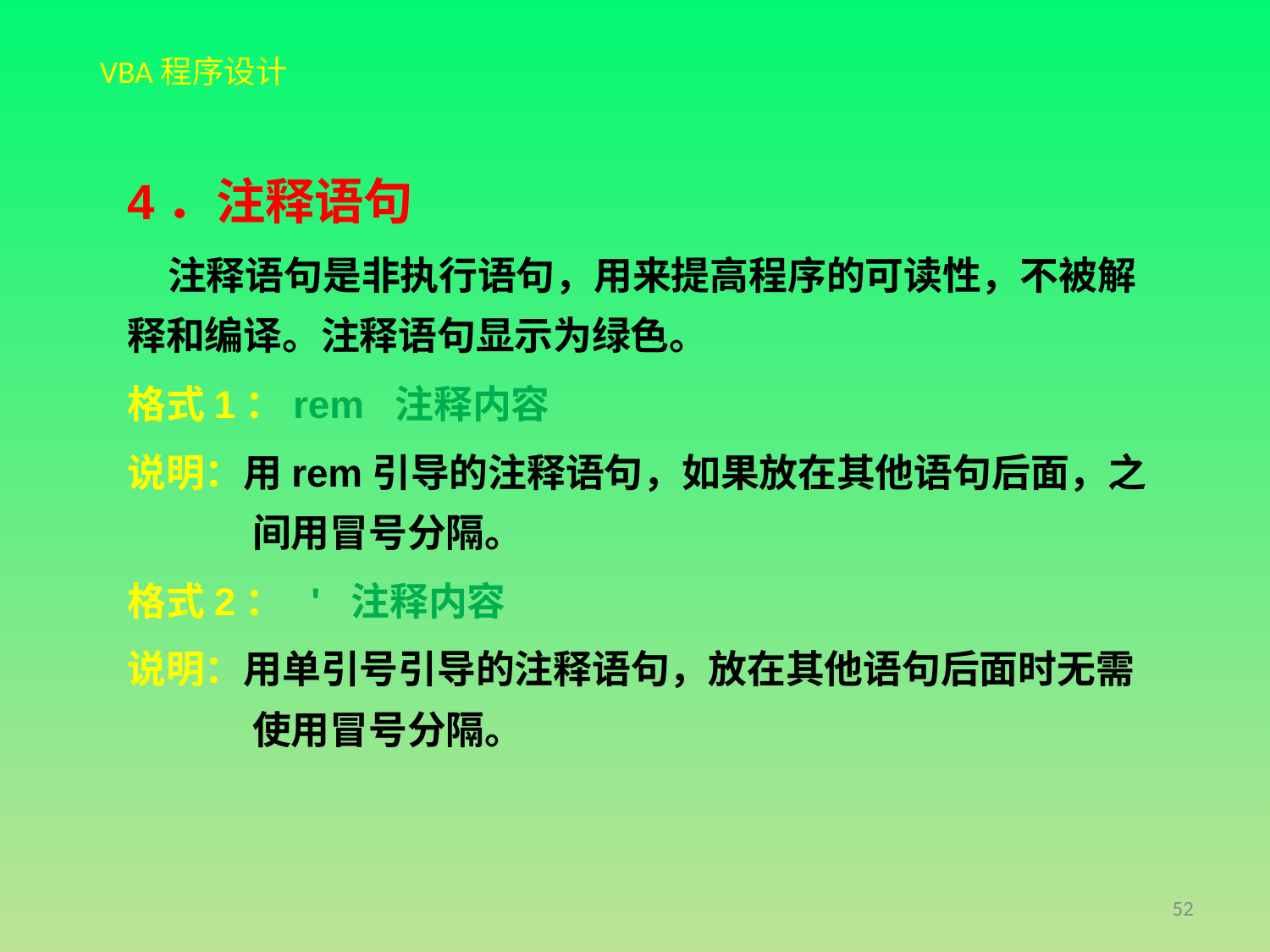

4．注释语句
    注释语句是非执行语句，用来提高程序的可读性，不被解释和编译。注释语句显示为绿色。
格式1：rem  注释内容
说明：用rem引导的注释语句，如果放在其他语句后面，之间用冒号分隔。
格式2：  '  注释内容
说明：用单引号引导的注释语句，放在其他语句后面时无需使用冒号分隔。
52